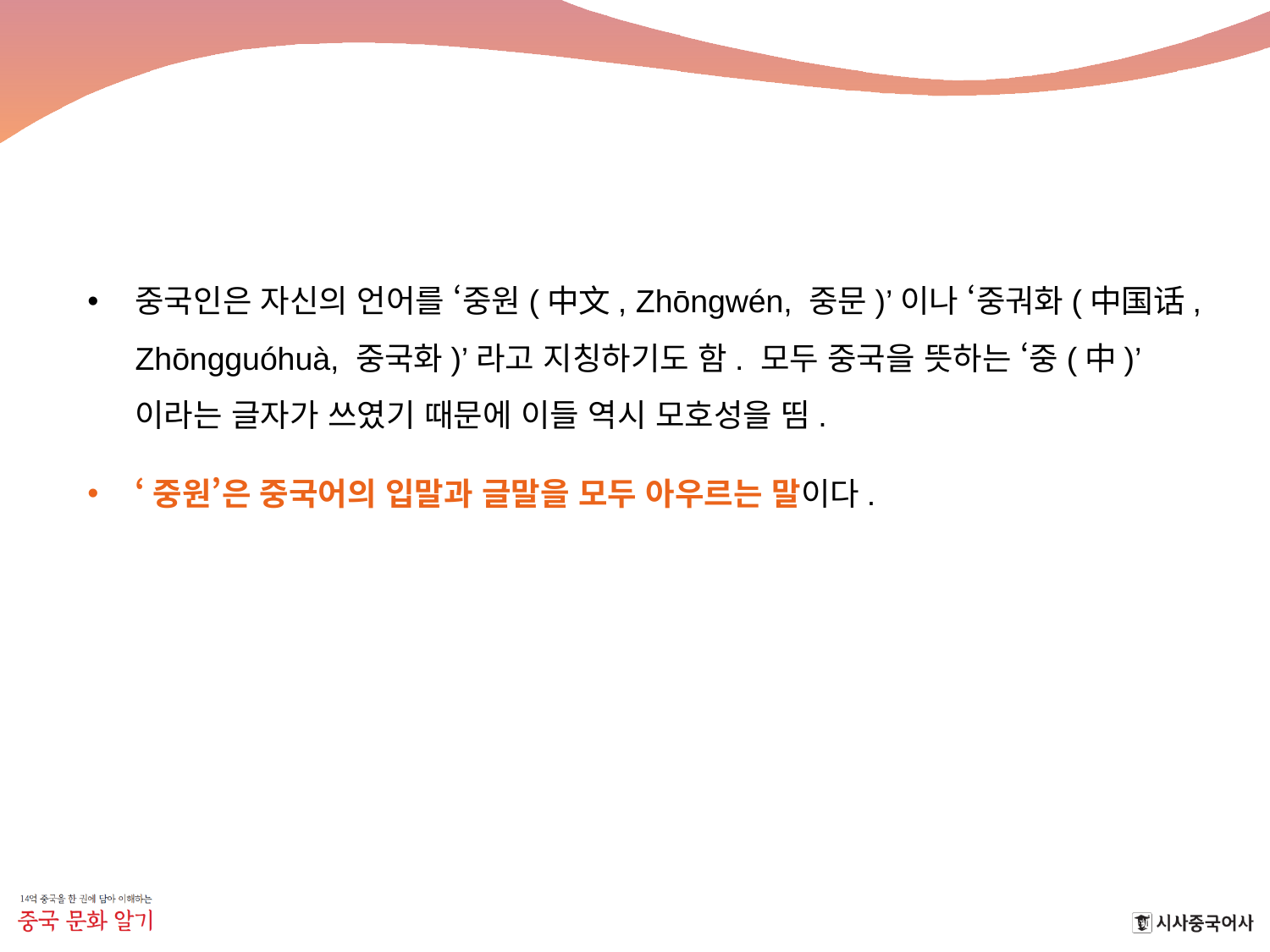

중국인은 자신의 언어를 ‘중원(中文, Zhōngwén, 중문)’이나 ‘중궈화(中国话, Zhōngguóhuà, 중국화)’라고 지칭하기도 함. 모두 중국을 뜻하는 ‘중(中)’이라는 글자가 쓰였기 때문에 이들 역시 모호성을 띰.
‘중원’은 중국어의 입말과 글말을 모두 아우르는 말이다.